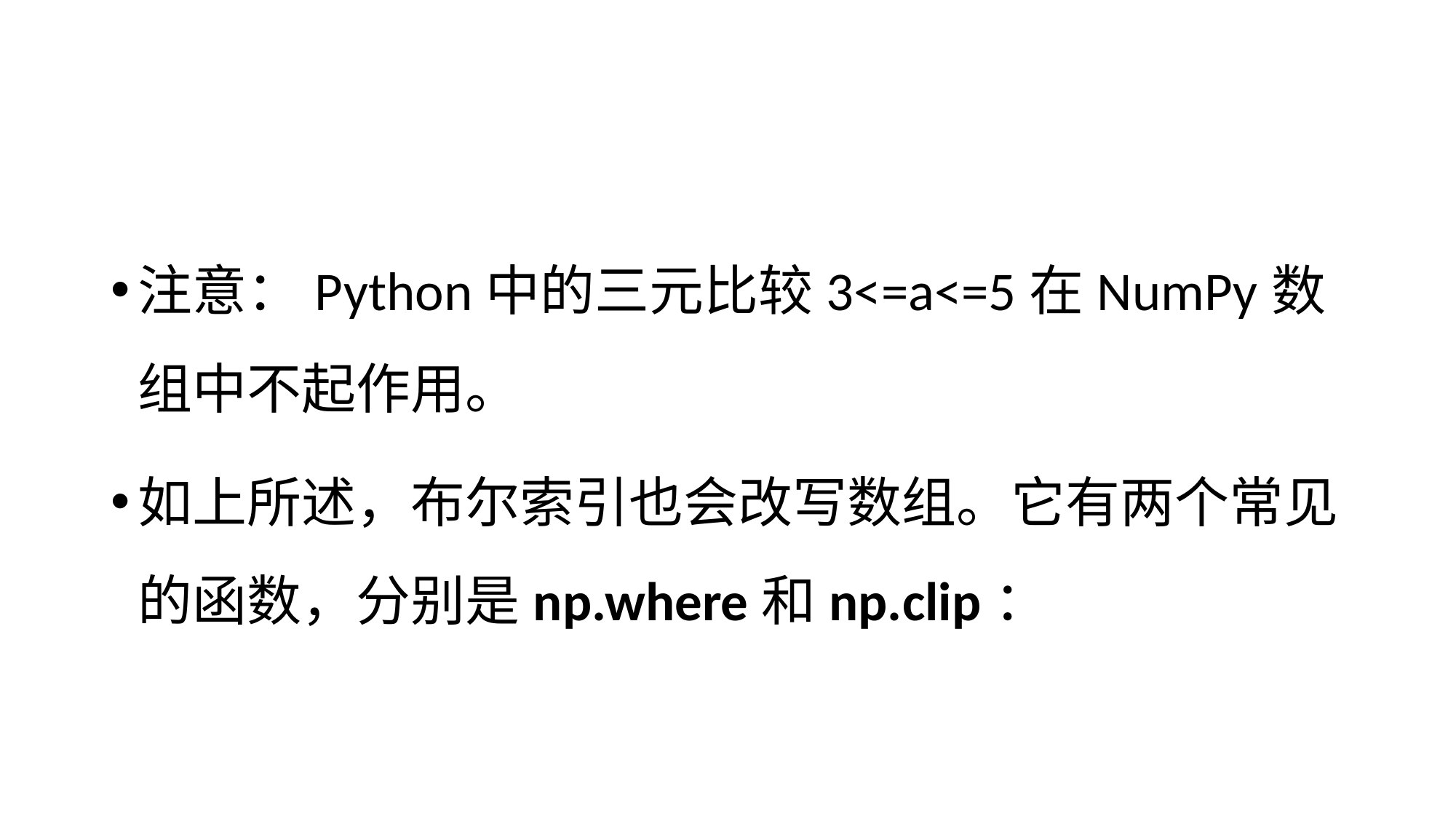

#
注意：Python中的三元比较3<=a<=5在NumPy数组中不起作用。
如上所述，布尔索引也会改写数组。它有两个常见的函数，分别是np.where和np.clip：